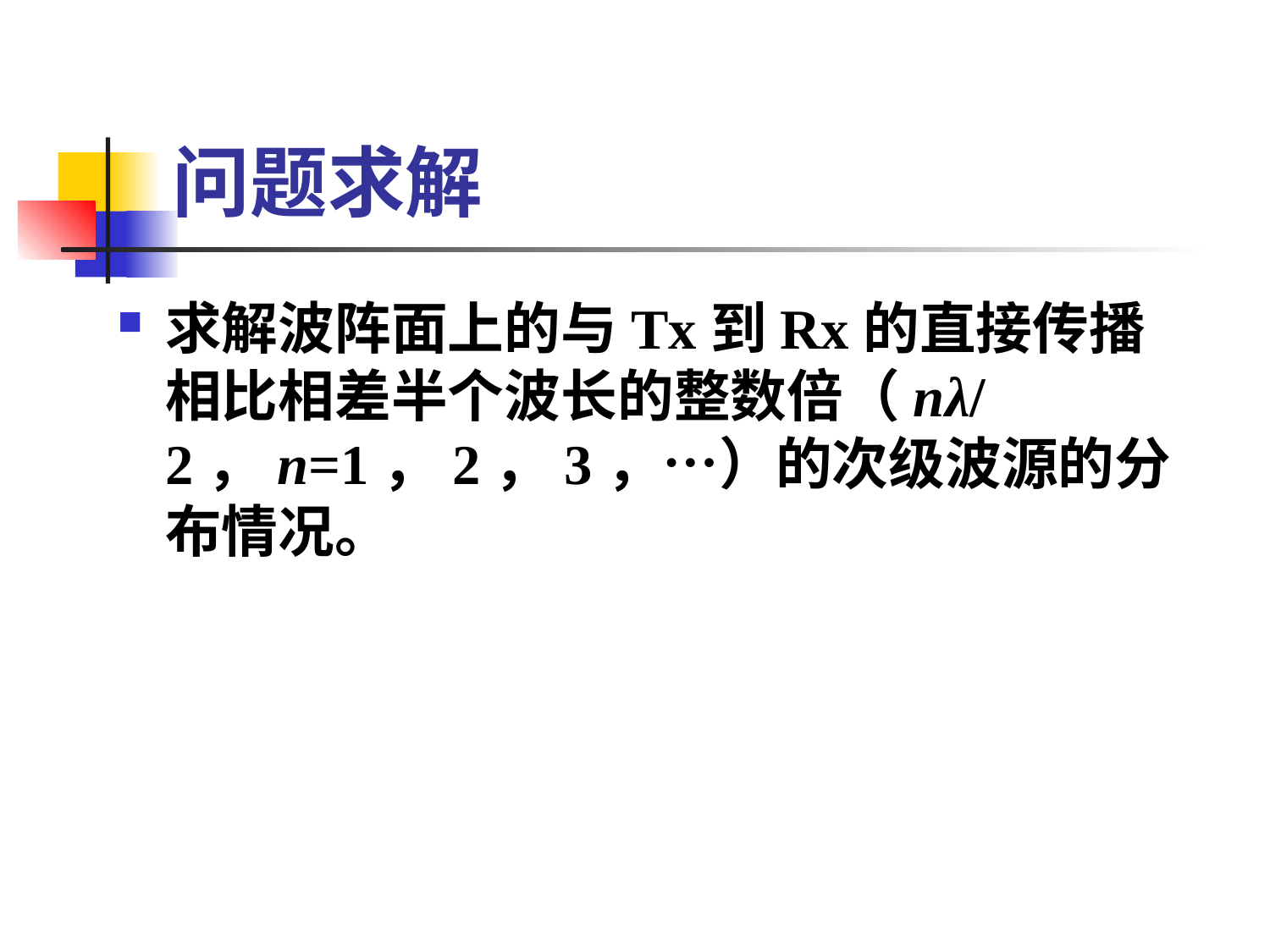

# 问题求解
求解波阵面上的与Tx到Rx的直接传播相比相差半个波长的整数倍（nλ/2，n=1，2，3，…）的次级波源的分布情况。